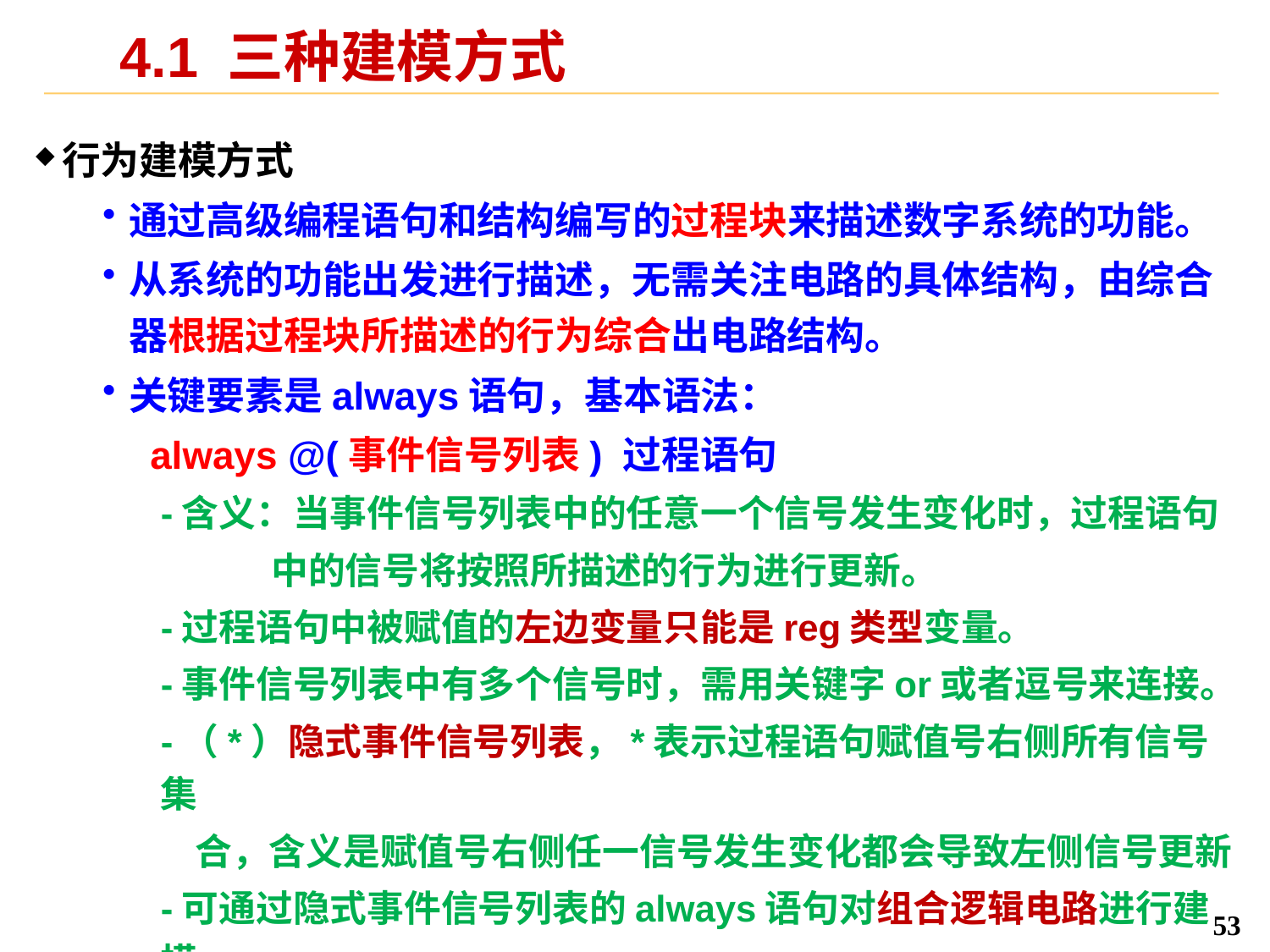

# 4.1 三种建模方式
行为建模方式
通过高级编程语句和结构编写的过程块来描述数字系统的功能。
从系统的功能出发进行描述，无需关注电路的具体结构，由综合器根据过程块所描述的行为综合出电路结构。
关键要素是always语句，基本语法：
     always @(事件信号列表) 过程语句
-含义：当事件信号列表中的任意一个信号发生变化时，过程语句
            中的信号将按照所描述的行为进行更新。
-过程语句中被赋值的左边变量只能是reg类型变量。
-事件信号列表中有多个信号时，需用关键字or或者逗号来连接。
-（*）隐式事件信号列表，*表示过程语句赋值号右侧所有信号集
   合，含义是赋值号右侧任一信号发生变化都会导致左侧信号更新
-可通过隐式事件信号列表的always语句对组合逻辑电路进行建模
53